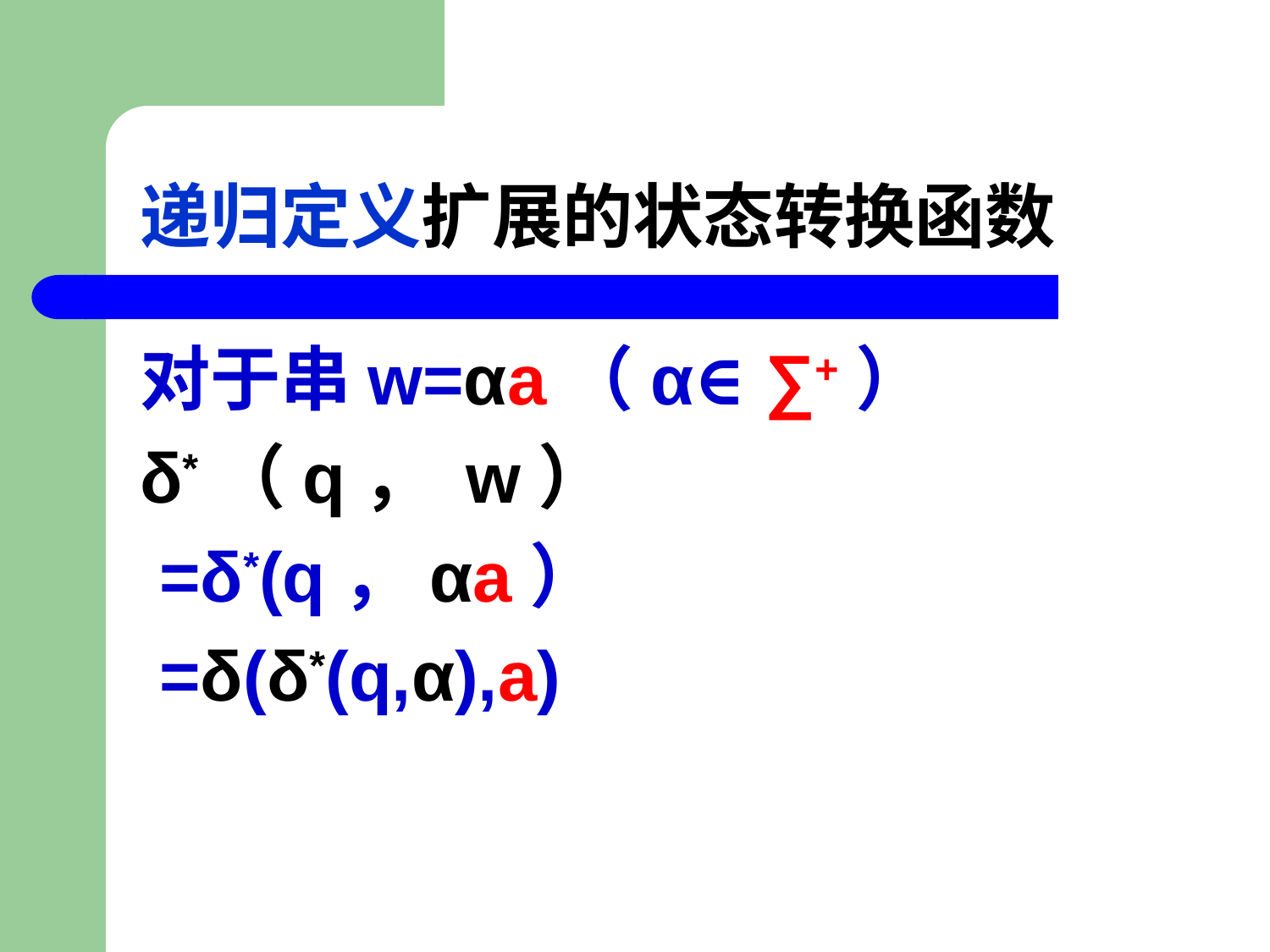

# 递归定义扩展的状态转换函数
对于串w=αa（α∈∑+）
δ*（q， w）
 =δ*(q，αa）
 =δ(δ*(q,α),a)